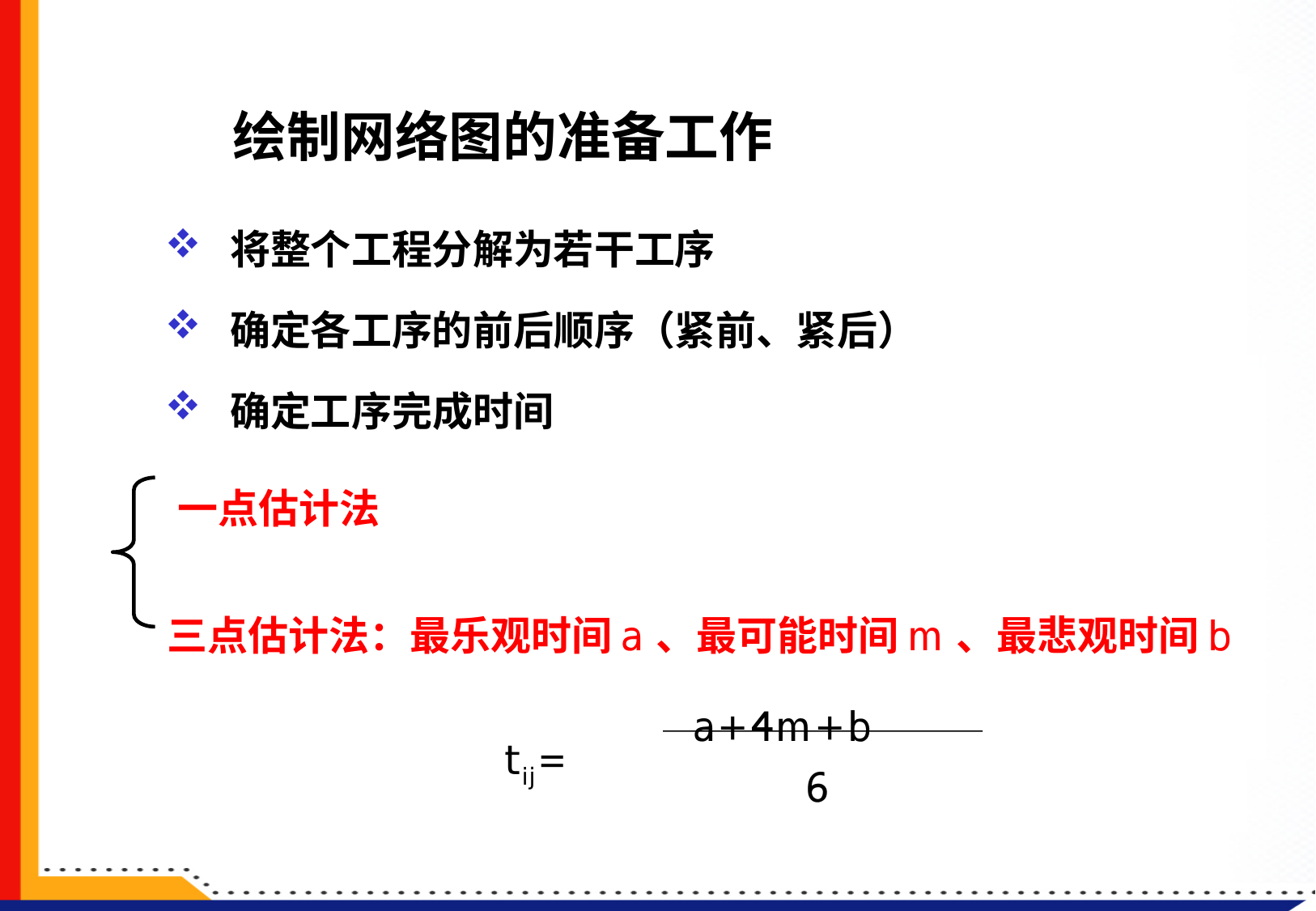

绘制网络图的准备工作
  将整个工程分解为若干工序
  确定各工序的前后顺序（紧前、紧后）
  确定工序完成时间
一点估计法

三点估计法：最乐观时间a、最可能时间m、最悲观时间b
a+4m+b

6
tij=